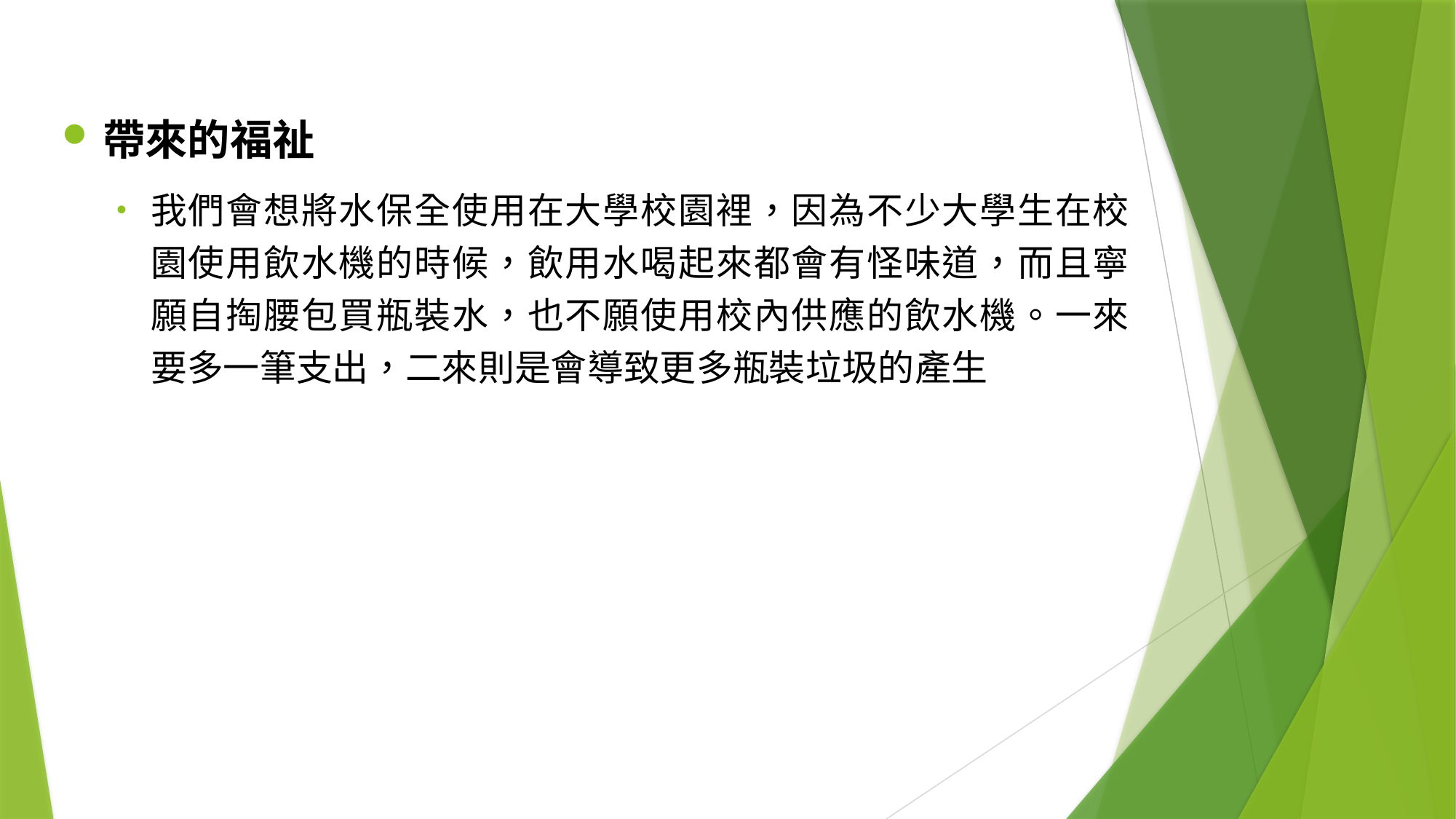

帶來的福祉
我們會想將水保全使用在大學校園裡，因為不少大學生在校園使用飲水機的時候，飲用水喝起來都會有怪味道，而且寧願自掏腰包買瓶裝水，也不願使用校內供應的飲水機。一來要多一筆支出，二來則是會導致更多瓶裝垃圾的產生